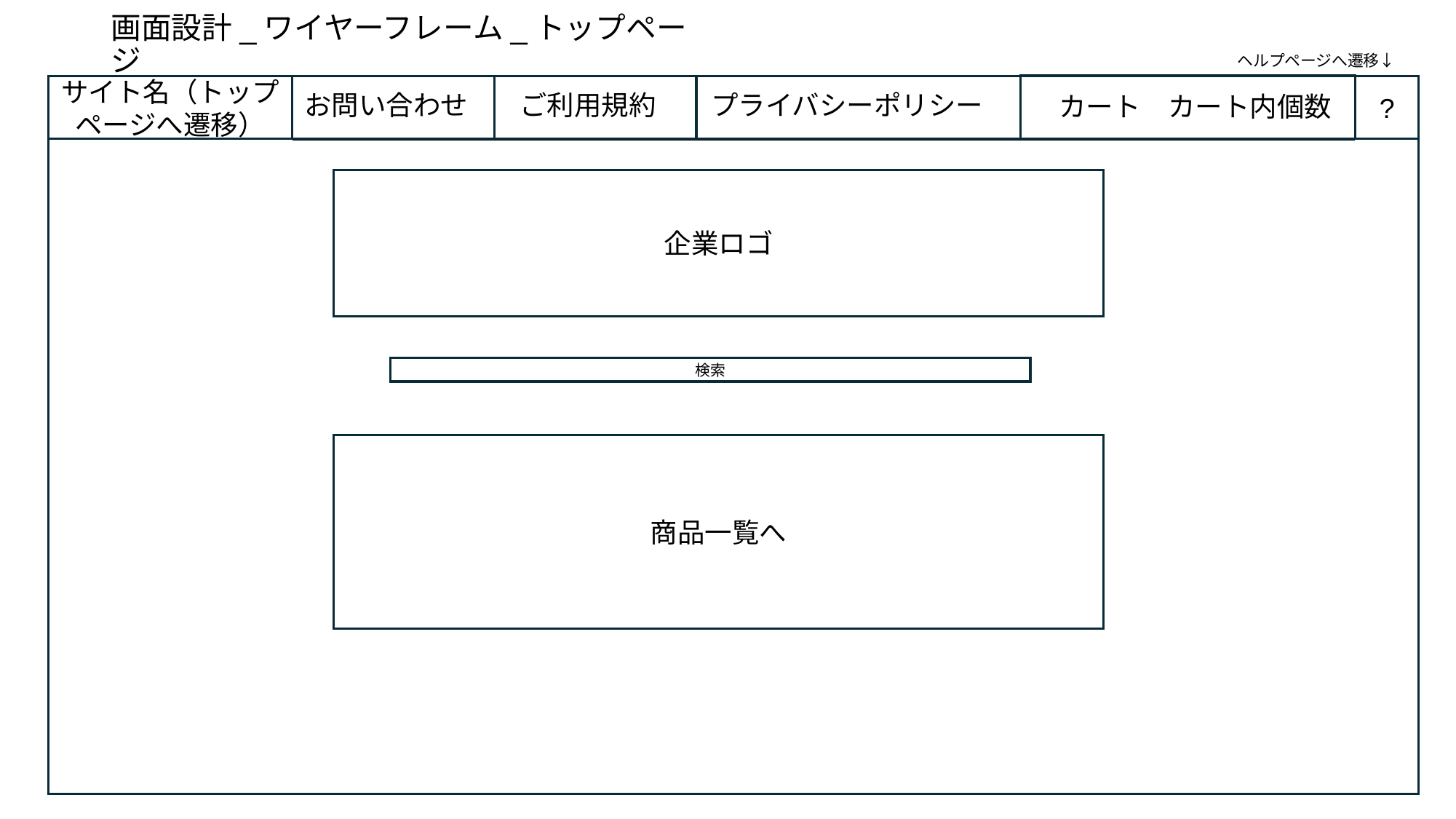

# 画面設計_ワイヤーフレーム_トップページ
ヘルプページへ遷移↓
プライバシーポリシー

ご利用規約

お問い合わせ
サイト名（トップページへ遷移）

?
カート　カート内個数
企業ロゴ
検索
商品一覧へ